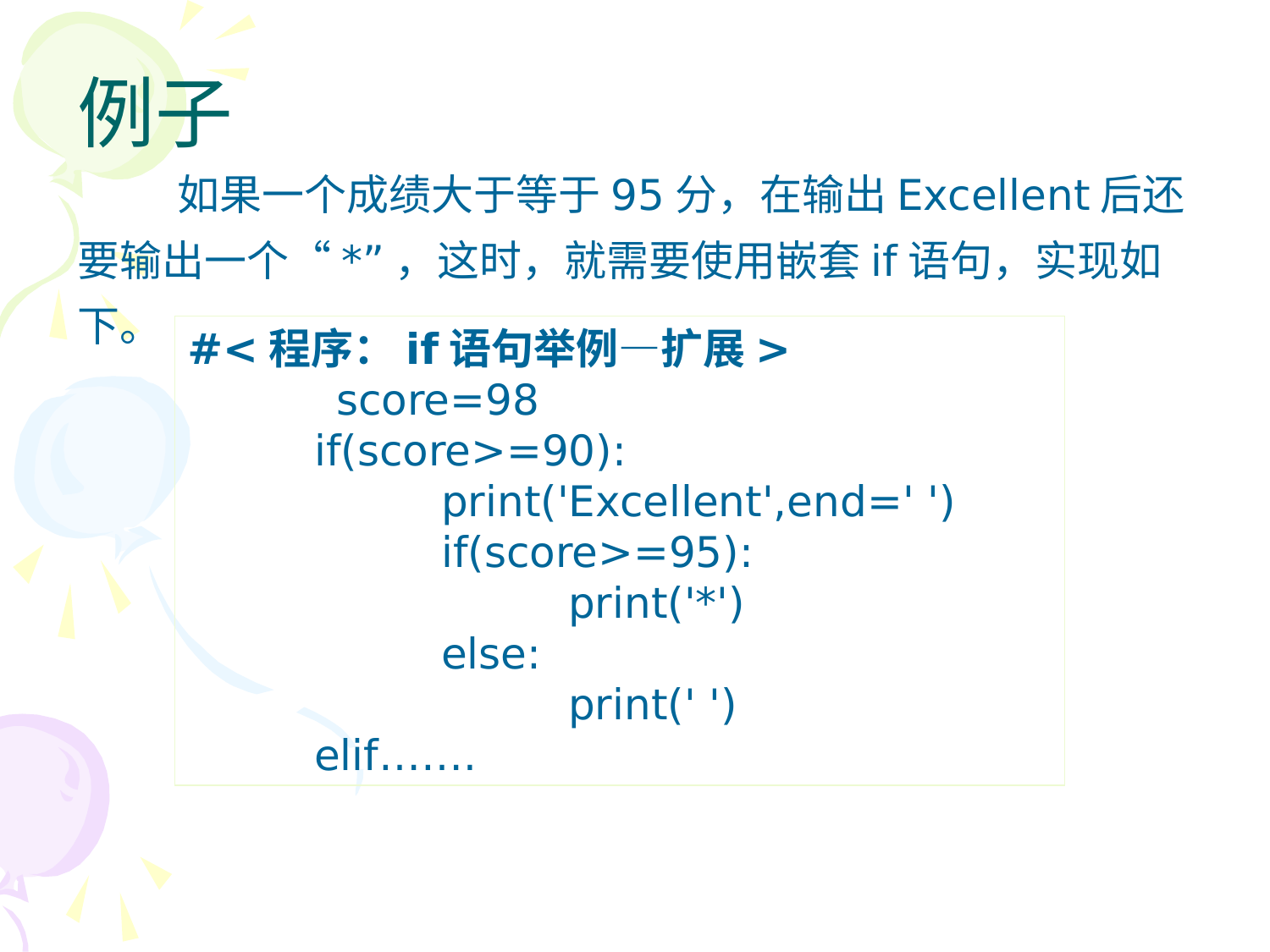

# 例子
如果一个成绩大于等于95分，在输出Excellent后还要输出一个“*”，这时，就需要使用嵌套if语句，实现如下。
#<程序：if语句举例—扩展>
           score=98
	if(score>=90):
		print('Excellent',end=' ')
		if(score>=95):
			print('*')
		else:
			print(' ')
	elif…….